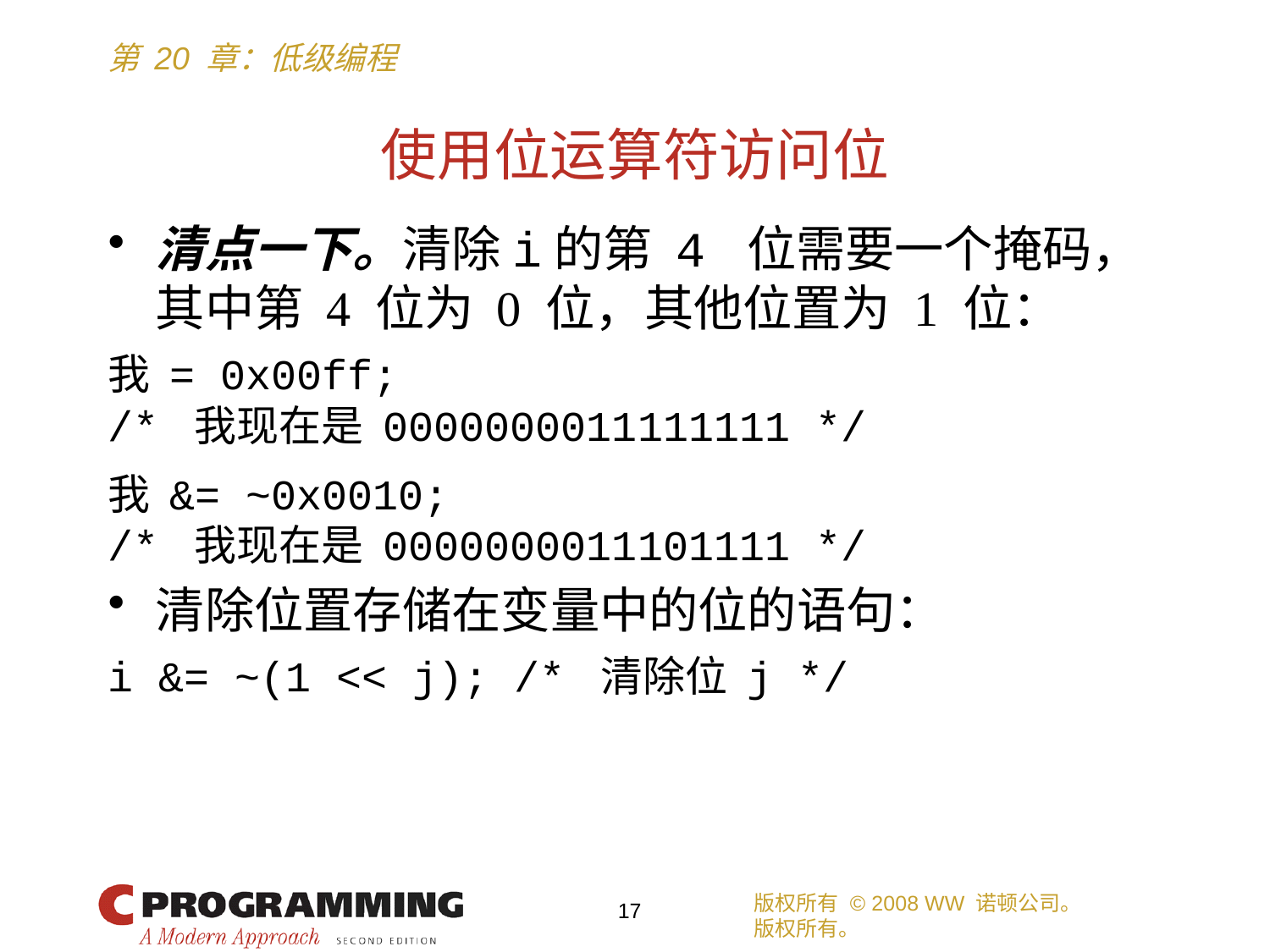

# 使用位运算符访问位
清点一下。清除i的第 4 位需要一个掩码，其中第 4 位为 0 位，其他位置为 1 位：
我 = 0x00ff;
/* 我现在是 0000000011111111 */

我 &= ~0x0010;
/* 我现在是 0000000011101111 */
清除位置存储在变量中的位的语句：
i &= ~(1 << j); /* 清除位 j */

版权所有 © 2008 WW 诺顿公司。
版权所有。
17